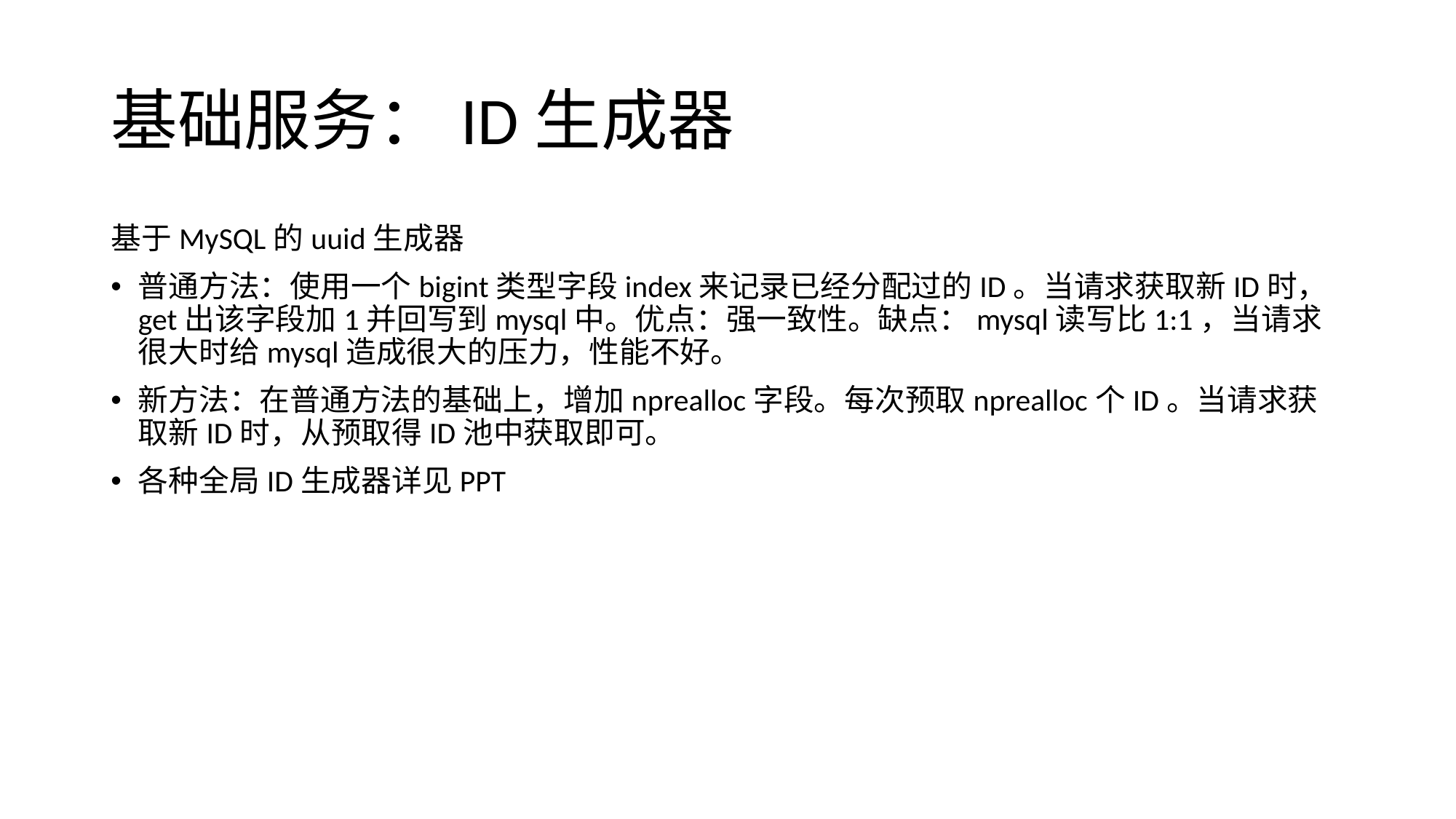

# 基础服务：ID生成器
基于MySQL的uuid生成器
普通方法：使用一个bigint类型字段index来记录已经分配过的ID。当请求获取新ID时，get出该字段加1并回写到mysql中。优点：强一致性。缺点：mysql读写比1:1，当请求很大时给mysql造成很大的压力，性能不好。
新方法：在普通方法的基础上，增加nprealloc字段。每次预取nprealloc个ID。当请求获取新ID时，从预取得ID池中获取即可。
各种全局ID生成器详见PPT